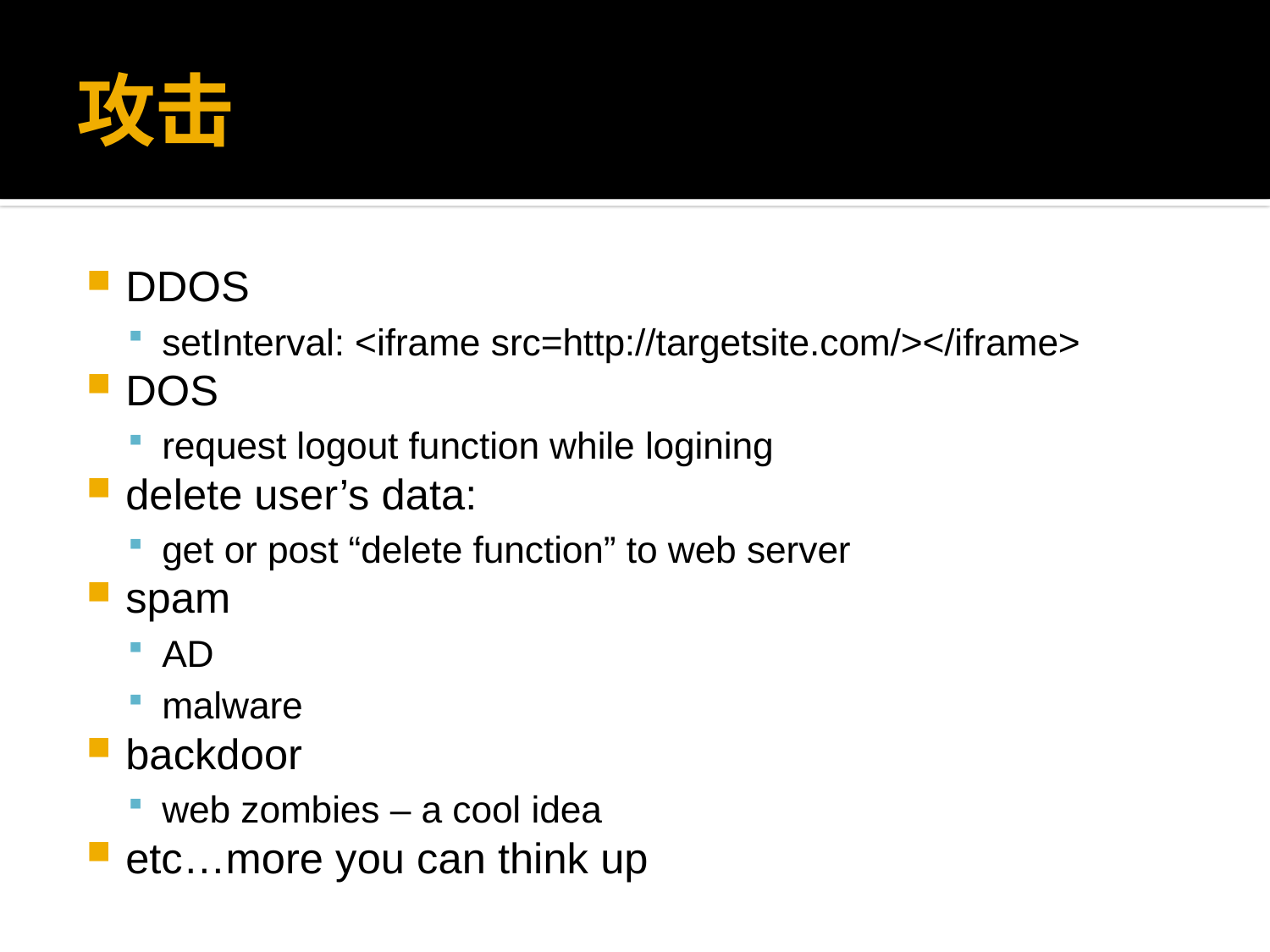

# 攻击
DDOS
setInterval: <iframe src=http://targetsite.com/></iframe>
DOS
request logout function while logining
delete user’s data:
get or post “delete function” to web server
spam
AD
malware
backdoor
web zombies – a cool idea
etc…more you can think up